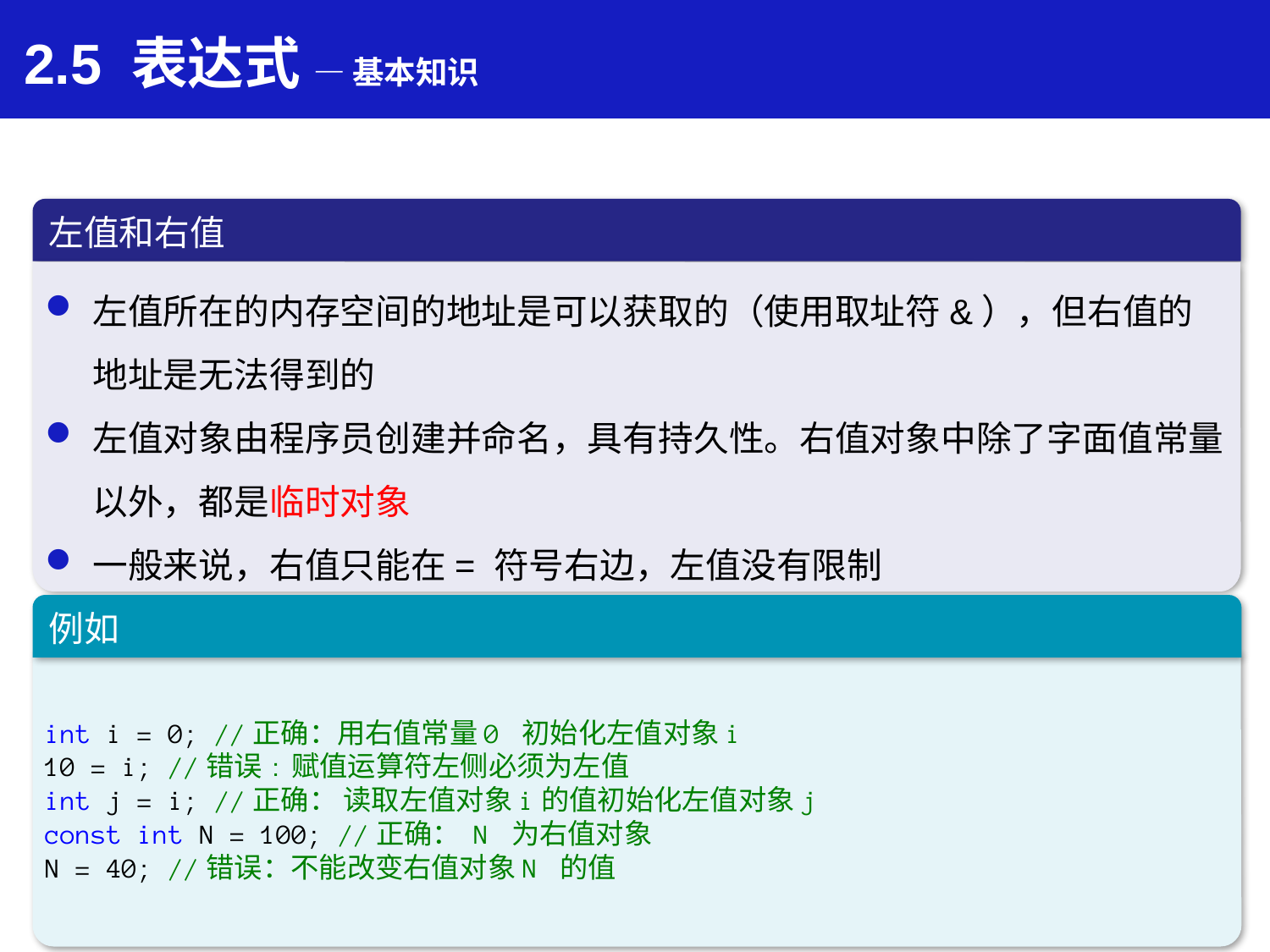

2.5 表达式 — 基本知识
左值和右值
左值所在的内存空间的地址是可以获取的（使用取址符&），但右值的地址是无法得到的
左值对象由程序员创建并命名，具有持久性。右值对象中除了字面值常量以外，都是临时对象
一般来说，右值只能在= 符号右边，左值没有限制
例如
int i = 0; //正确：用右值常量0 初始化左值对象i
10 = i; //错误:赋值运算符左侧必须为左值
int j = i; //正确： 读取左值对象i的值初始化左值对象j
const int N = 100; //正确： N 为右值对象
N = 40; //错误：不能改变右值对象N 的值
32